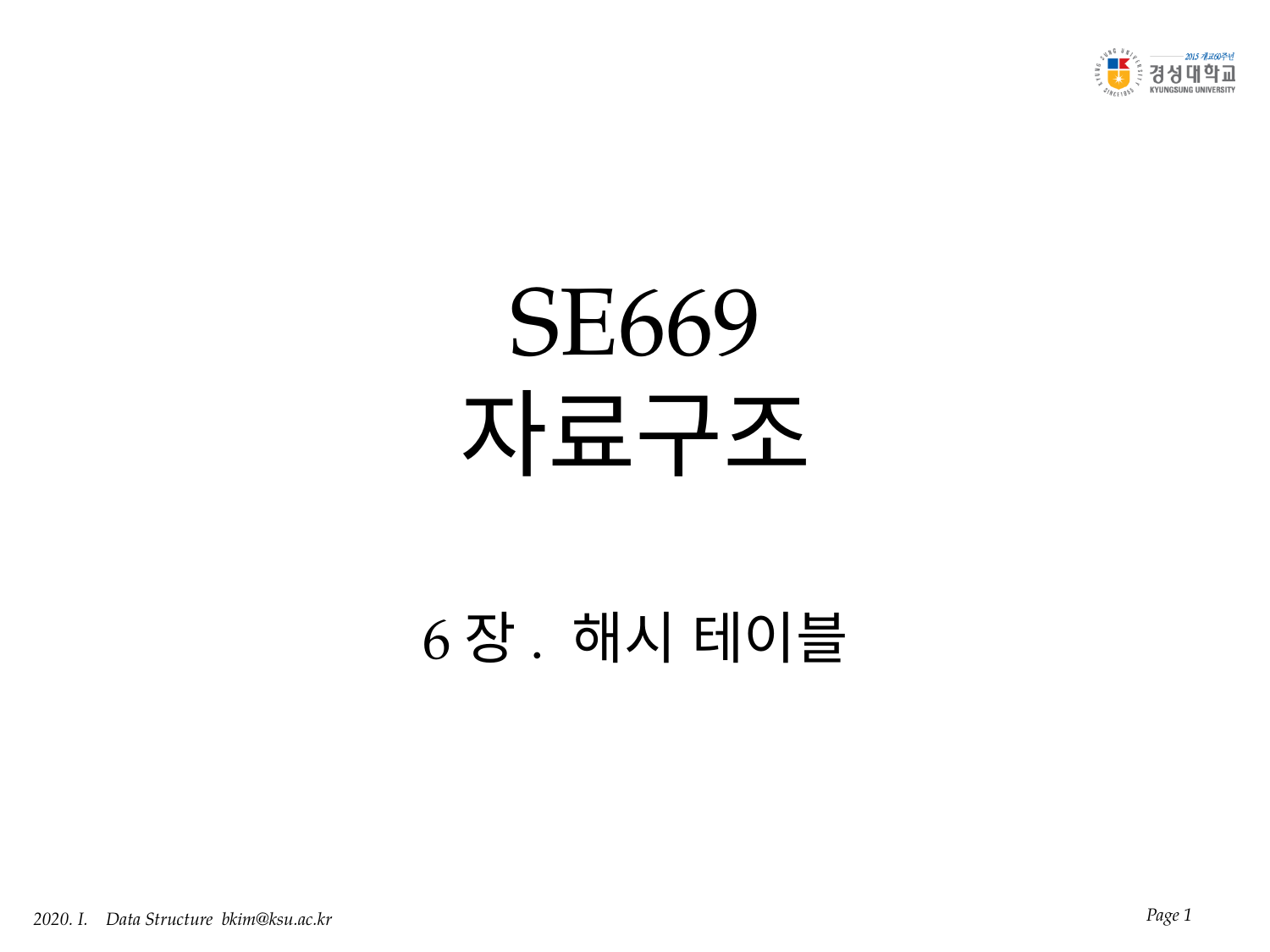

# SE669 자료구조 6장. 해시 테이블
Page 1